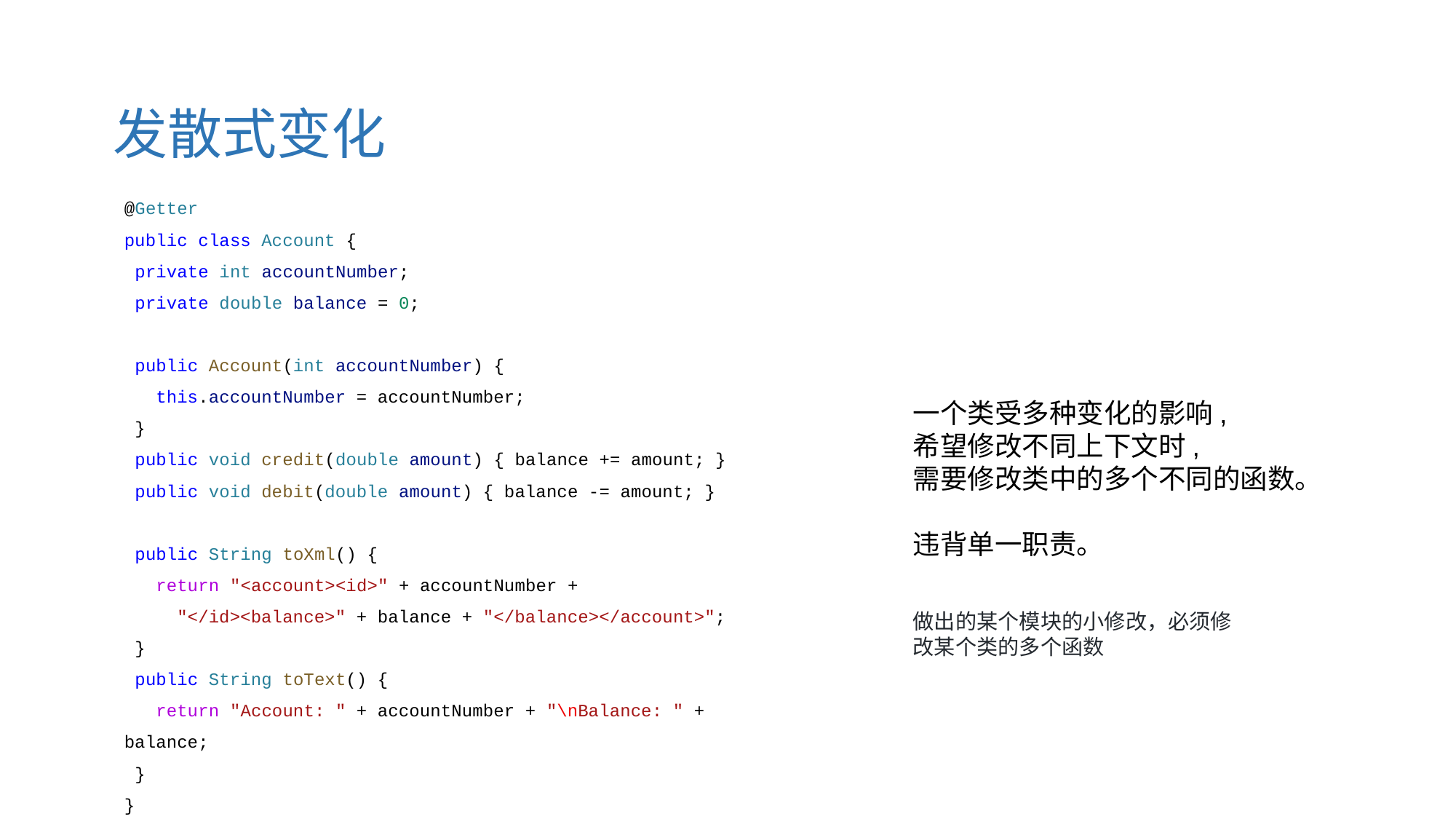

发散式变化
@Getter
public class Account {
 private int accountNumber;
 private double balance = 0;

 public Account(int accountNumber) {
   this.accountNumber = accountNumber;
 }
 public void credit(double amount) { balance += amount; }
 public void debit(double amount) { balance -= amount; }

 public String toXml() {
   return "<account><id>" + accountNumber +
     "</id><balance>" + balance + "</balance></account>";
 }
 public String toText() {
   return "Account: " + accountNumber + "\nBalance: " + balance;
 }
}
一个类受多种变化的影响,
希望修改不同上下文时,
需要修改类中的多个不同的函数。

违背单一职责。
做出的某个模块的小修改，必须修改某个类的多个函数